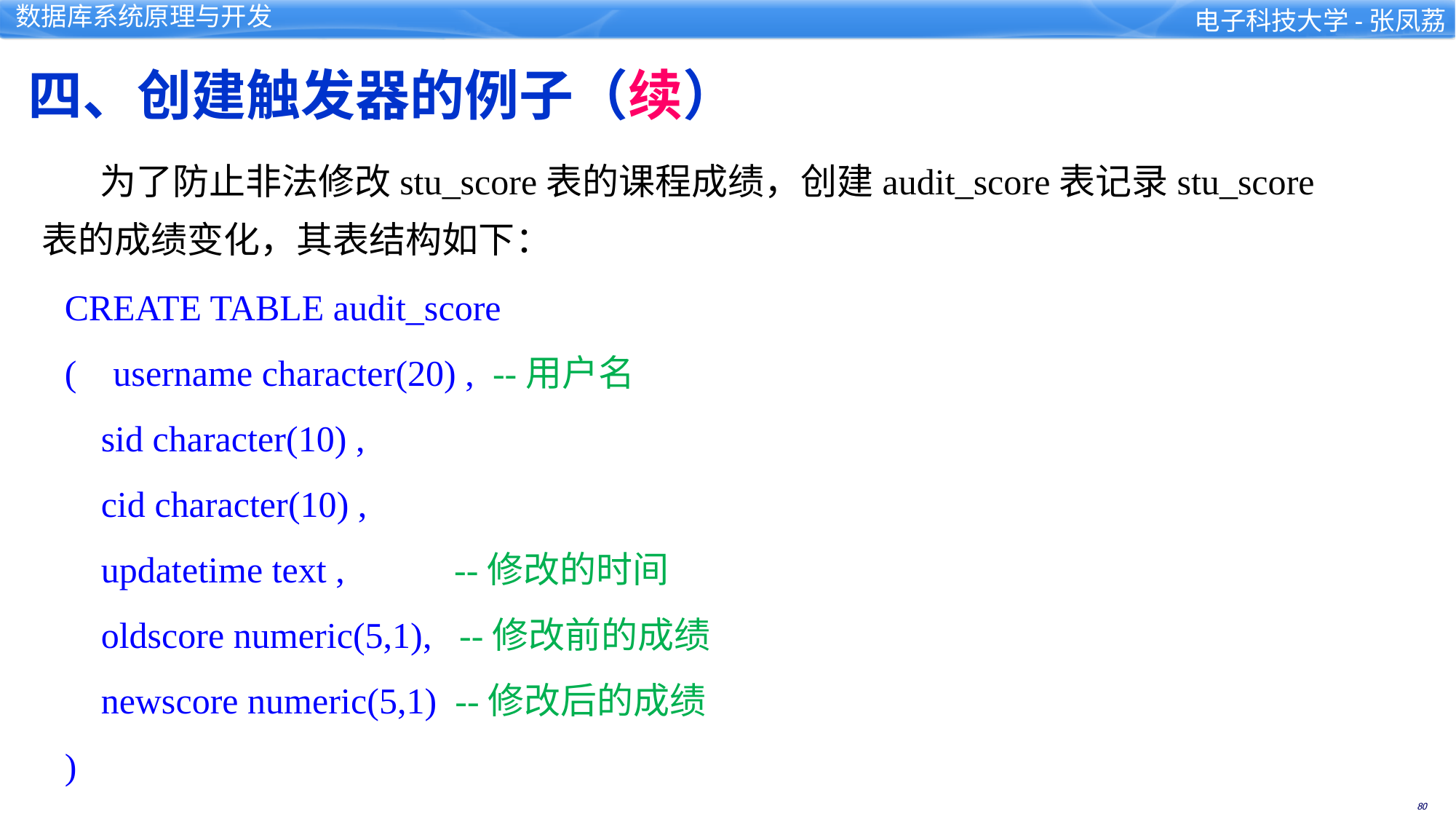

四、创建触发器的例子（续）
      为了防止非法修改stu_score表的课程成绩，创建audit_score表记录stu_score表的成绩变化，其表结构如下：
CREATE TABLE audit_score
(    username character(20) ,  --用户名
    sid character(10) ,
    cid character(10) ,
    updatetime text ,            --修改的时间
    oldscore numeric(5,1),   --修改前的成绩
    newscore numeric(5,1)  --修改后的成绩
)